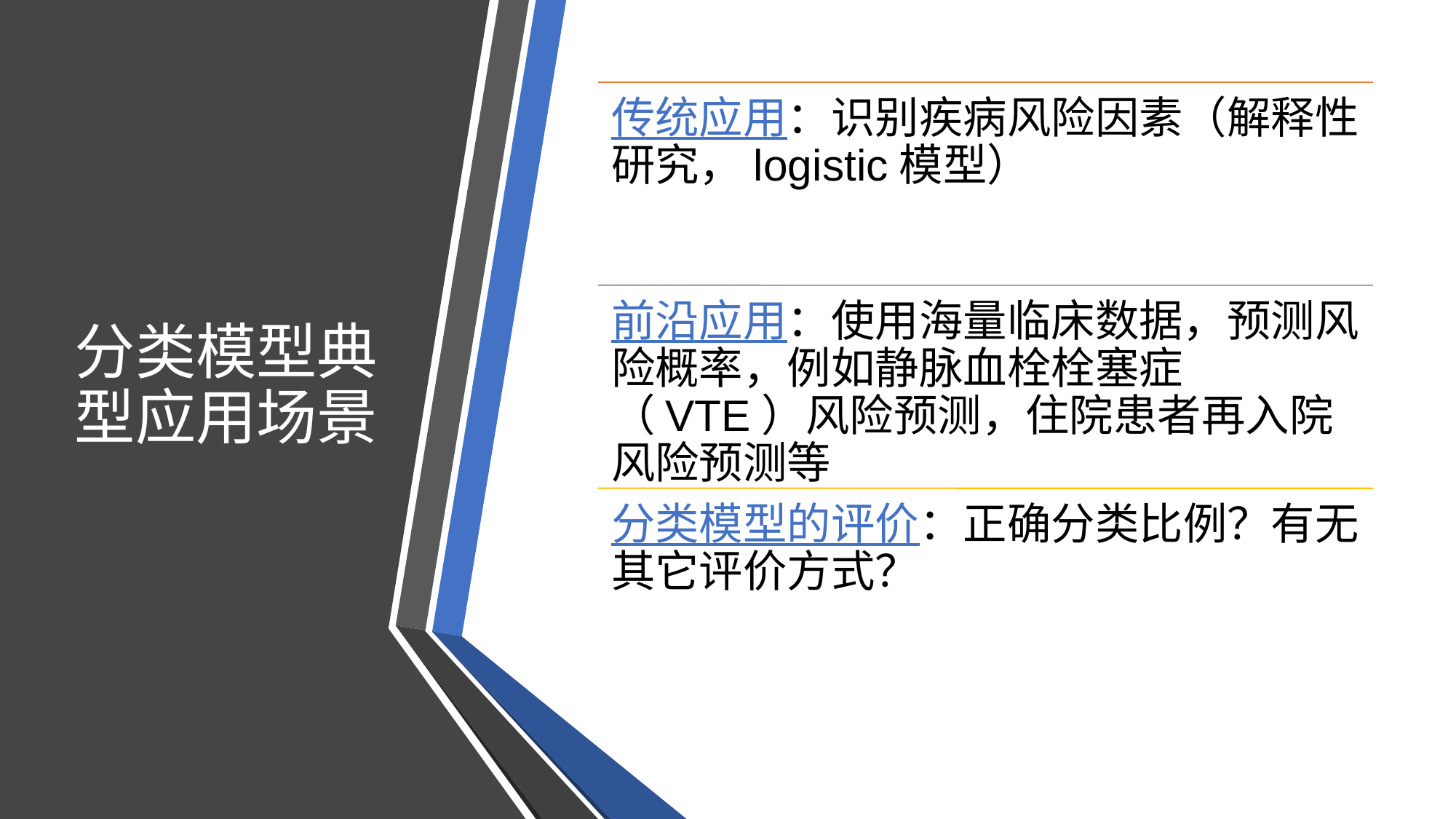

# 分类模型典型应用场景
传统应用：识别疾病风险因素（解释性研究，logistic模型）
前沿应用：使用海量临床数据，预测风险概率，例如静脉血栓栓塞症（VTE）风险预测，住院患者再入院风险预测等
分类模型的评价：正确分类比例？有无其它评价方式？